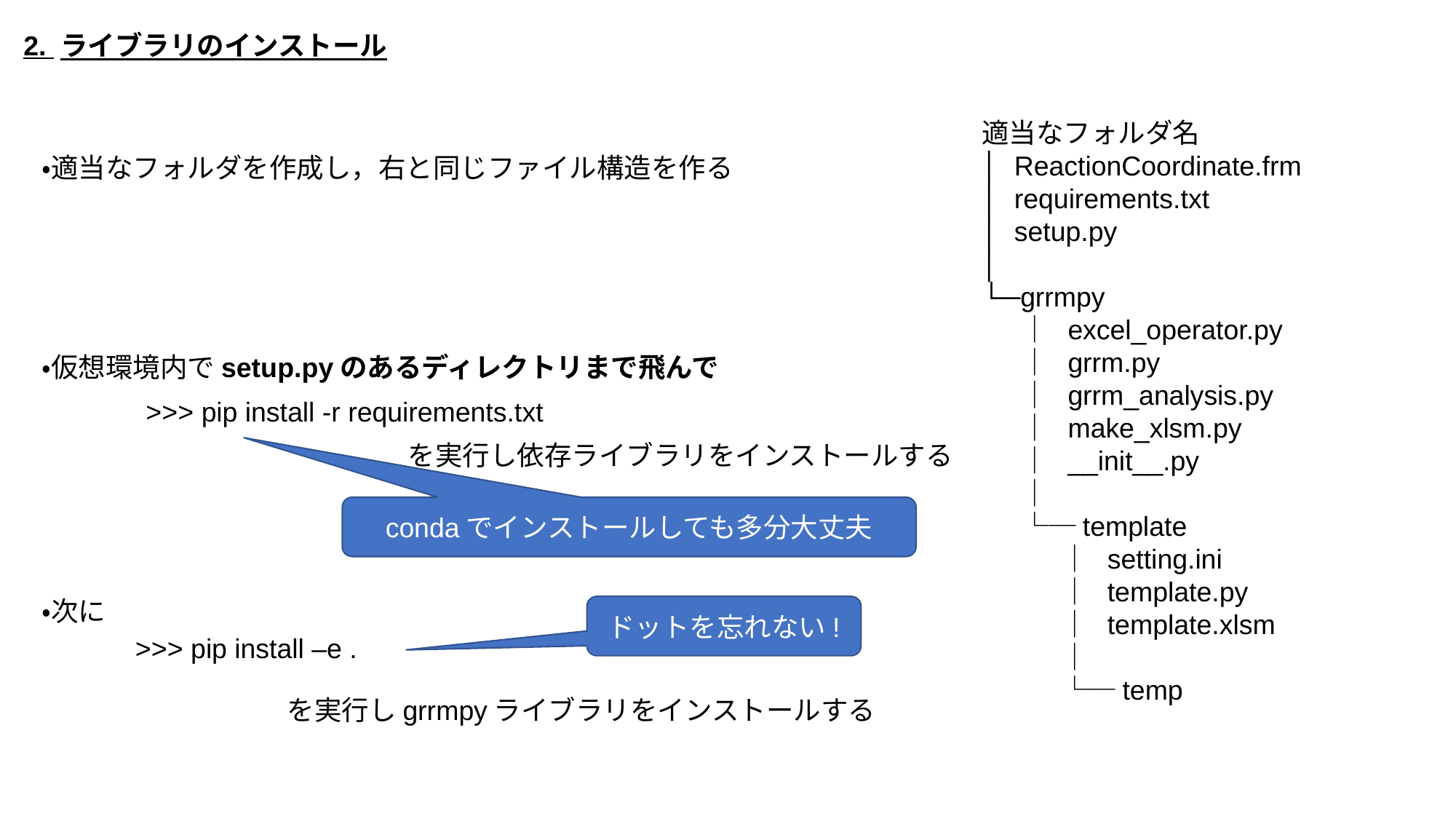

2. ライブラリのインストール
適当なフォルダ名
│  ReactionCoordinate.frm
│  requirements.txt
│  setup.py
│
└─grrmpy
　  │  excel_operator.py
　  │  grrm.py
　  │  grrm_analysis.py
　  │  make_xlsm.py
　  │  __init__.py
　  │
　  └─template
　  　  │  setting.ini
　  　  │  template.py
　  　  │  template.xlsm
　  　  │
　  　  └─temp
・適当なフォルダを作成し，右と同じファイル構造を作る
・仮想環境内でsetup.pyのあるディレクトリまで飛んで
>>> pip install -r requirements.txt
を実行し依存ライブラリをインストールする
condaでインストールしても多分大丈夫
・次に
ドットを忘れない!
>>> pip install –e .
を実行しgrrmpyライブラリをインストールする